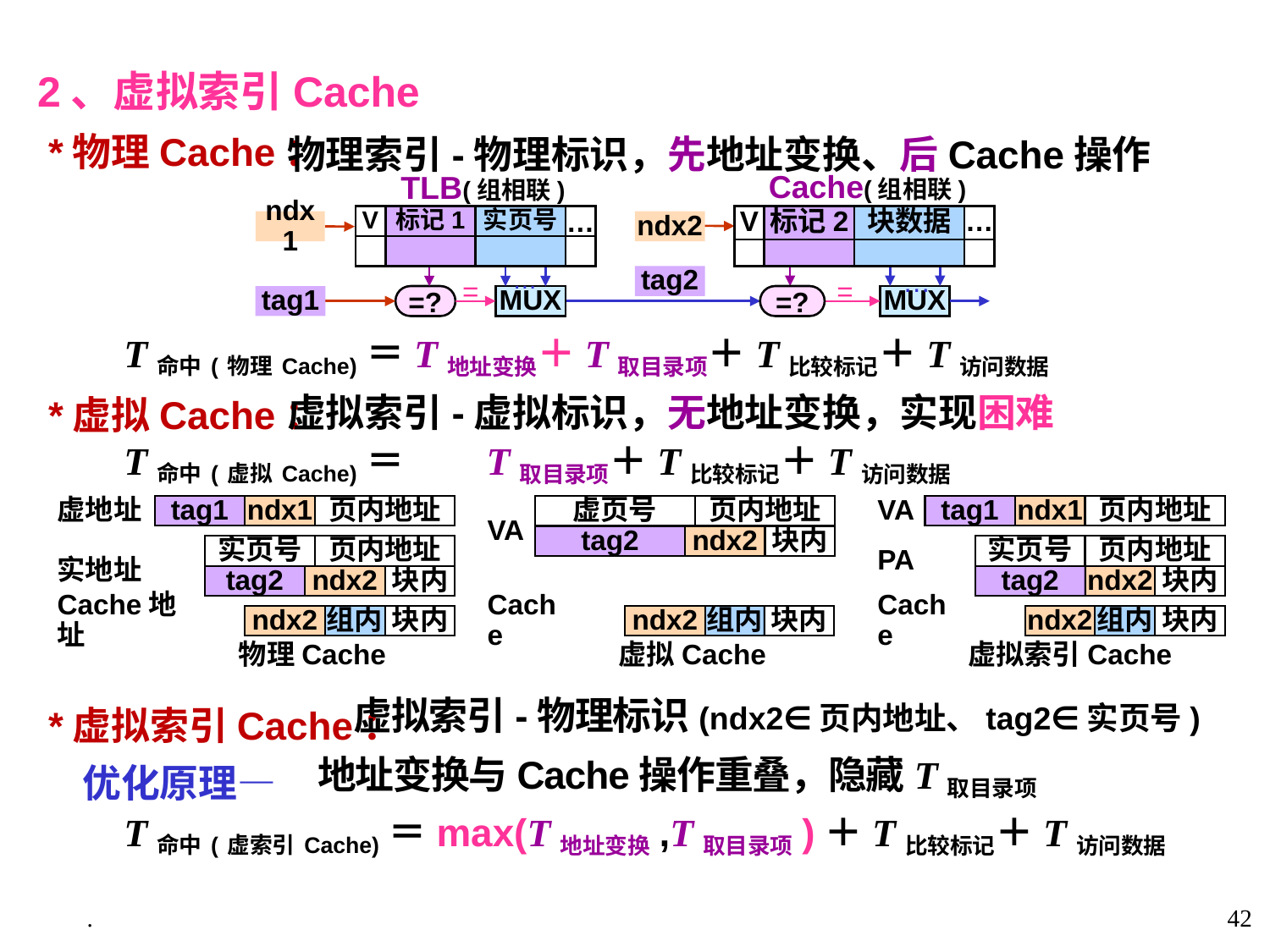

2、虚拟索引Cache
 *物理Cache：

        T命中(物理Cache)＝T地址变换＋T取目录项＋T比较标记＋T访问数据
 *虚拟Cache：
        T命中(虚拟Cache)＝         T取目录项＋T比较标记＋T访问数据

 *虚拟索引Cache：
    优化原理—
        T命中(虚索引Cache)＝max(T地址变换,T取目录项)＋T比较标记＋T访问数据
物理索引-物理标识，先地址变换、后Cache操作

虚拟索引-虚拟标识，无地址变换，实现困难
Cache(组相联)
V
标记2
块数据
…
ndx2
…
=
=?
MUX
TLB(组相联)
V
标记1
实页号
…
ndx1
…
tag2
=
MUX
tag1
=?
虚地址
tag1
ndx1
页内地址
实页号
页内地址
实地址
tag2
ndx2
块内
Cache地址
ndx2
组内
块内
物理Cache
虚页号
页内地址
VA
tag2
块内
ndx2
Cache
ndx2
组内
块内
虚拟Cache
VA
tag1
ndx1
页内地址
实页号
页内地址
PA
tag2
ndx2
块内
Cache
ndx2
组内
块内
虚拟索引Cache
   虚拟索引-物理标识(ndx2∈页内地址、tag2∈实页号)
地址变换与Cache操作重叠，隐藏T取目录项
.
42